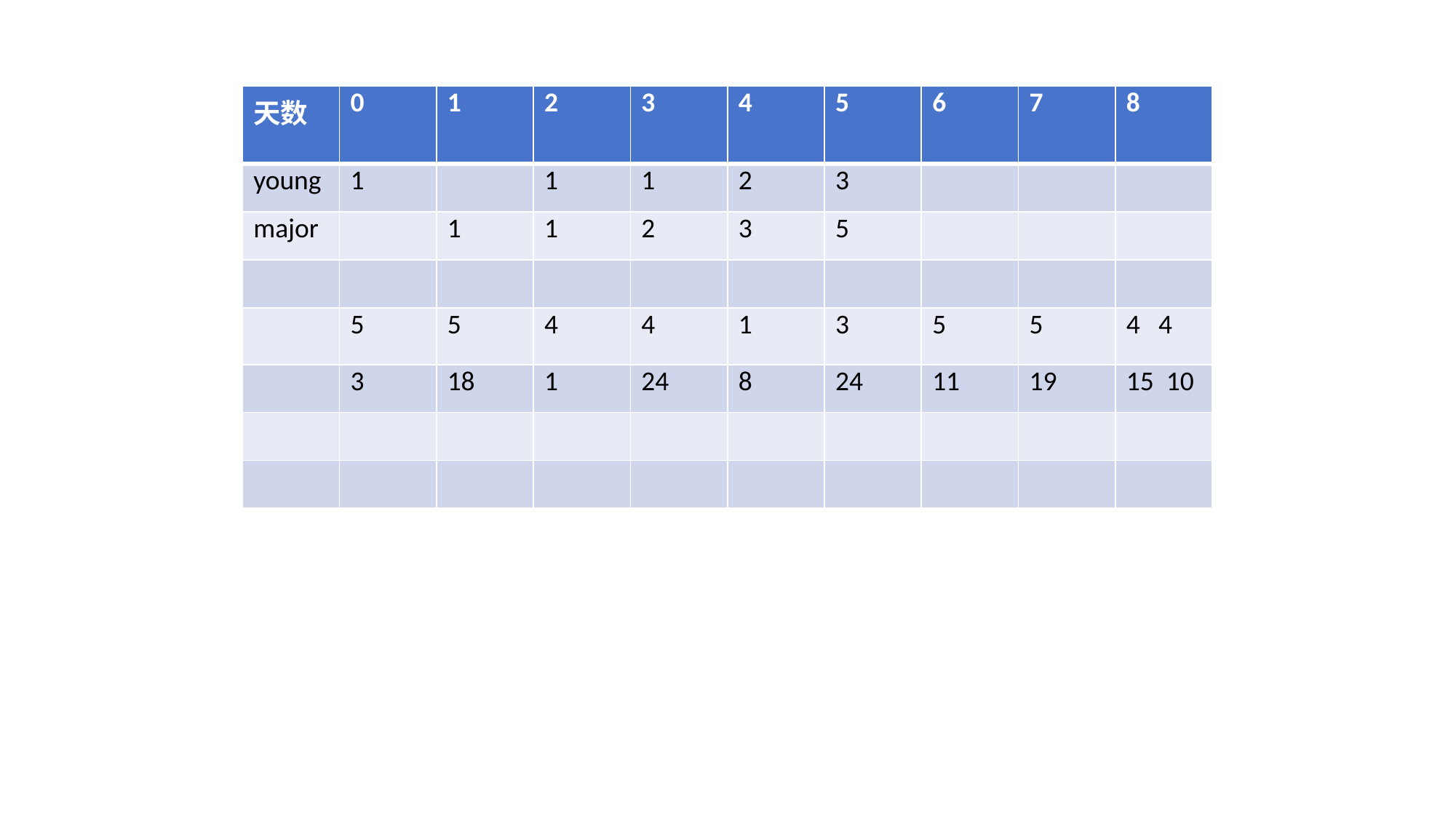

| 天数 | 0 | 1 | 2 | 3 | 4 | 5 | 6 | 7 | 8 |
| --- | --- | --- | --- | --- | --- | --- | --- | --- | --- |
| young | 1 |  | 1 | 1 | 2 | 3 |  |  |  |
| major |  | 1 | 1 | 2 | 3 | 5 |  |  |  |
|  |  |  |  |  |  |  |  |  |  |
|  | 5 | 5 | 4 | 4 | 1 | 3 | 5 | 5 | 4 4 |
|  | 3 | 18 | 1 | 24 | 8 | 24 | 11 | 19 | 15 10 |
|  |  |  |  |  |  |  |  |  |  |
|  |  |  |  |  |  |  |  |  |  |